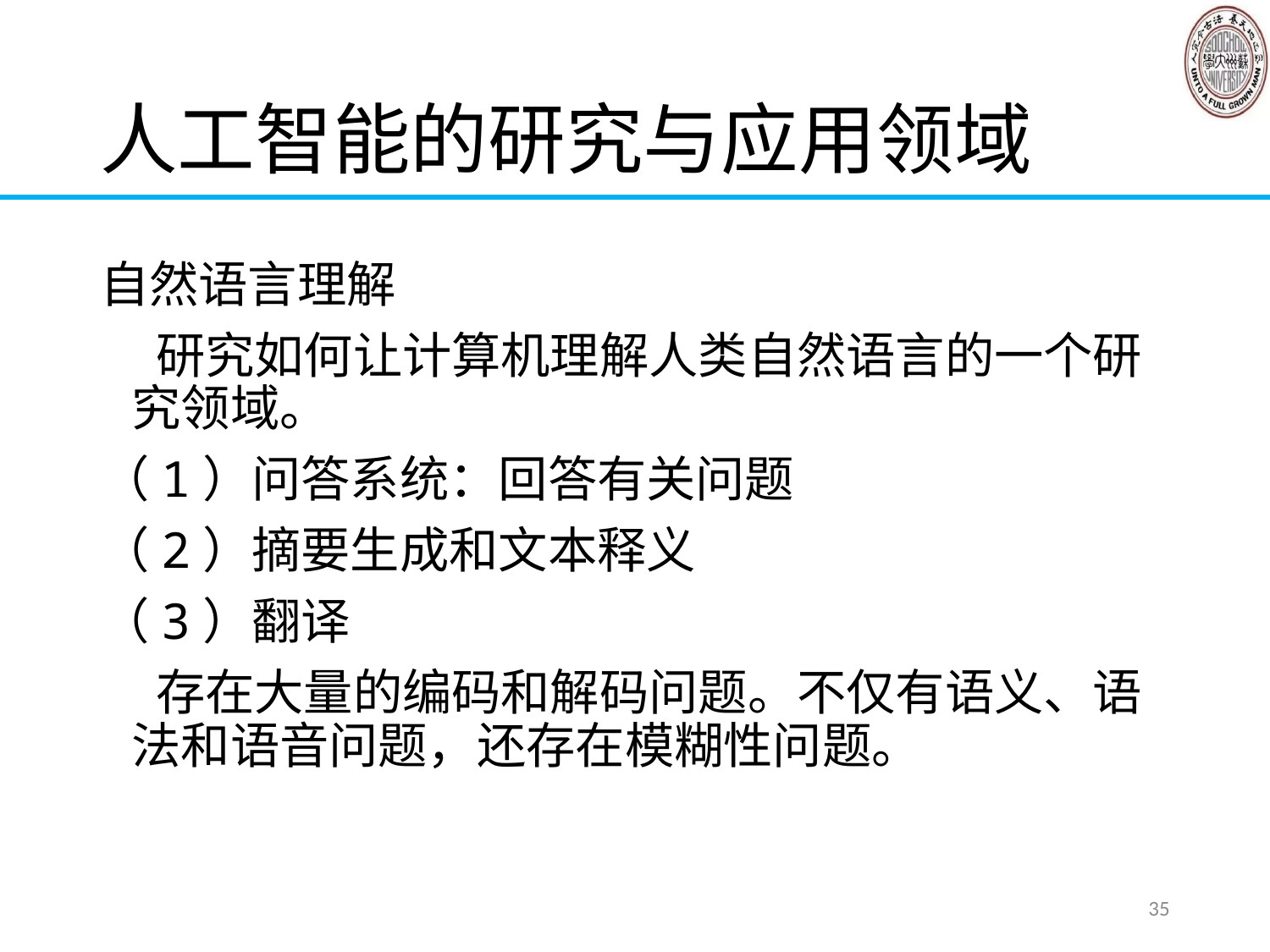

# 人工智能的研究与应用领域
自然语言理解
    研究如何让计算机理解人类自然语言的一个研究领域。
（1）问答系统：回答有关问题
（2）摘要生成和文本释义
（3）翻译
    存在大量的编码和解码问题。不仅有语义、语法和语音问题，还存在模糊性问题。

35